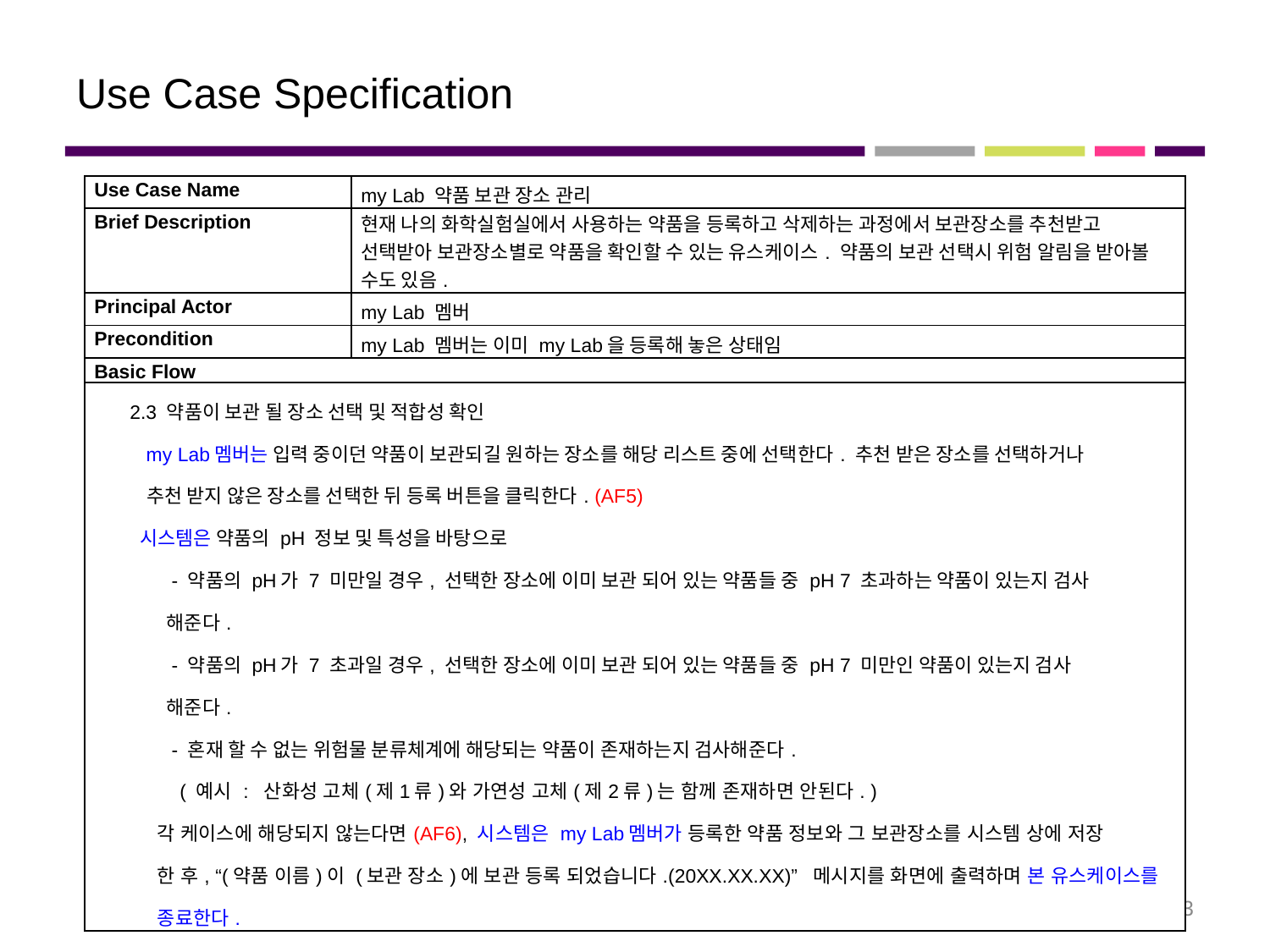

# Use Case Specification
| Use Case Name | my Lab 약품 보관 장소 관리 |
| --- | --- |
| Brief Description | 현재 나의 화학실험실에서 사용하는 약품을 등록하고 삭제하는 과정에서 보관장소를 추천받고 선택받아 보관장소별로 약품을 확인할 수 있는 유스케이스. 약품의 보관 선택시 위험 알림을 받아볼 수도 있음. |
| Principal Actor | my Lab 멤버 |
| Precondition | my Lab 멤버는 이미 my Lab을 등록해 놓은 상태임 |
| Basic Flow |  |
| 2.3 약품이 보관 될 장소 선택 및 적합성 확인 my Lab멤버는 입력 중이던 약품이 보관되길 원하는 장소를 해당 리스트 중에 선택한다. 추천 받은 장소를 선택하거나 추천 받지 않은 장소를 선택한 뒤 등록 버튼을 클릭한다. (AF5) 시스템은 약품의 pH 정보 및 특성을 바탕으로 - 약품의 pH가 7 미만일 경우, 선택한 장소에 이미 보관 되어 있는 약품들 중 pH 7 초과하는 약품이 있는지 검사 해준다. - 약품의 pH가 7 초과일 경우, 선택한 장소에 이미 보관 되어 있는 약품들 중 pH 7 미만인 약품이 있는지 검사 해준다. - 혼재 할 수 없는 위험물 분류체계에 해당되는 약품이 존재하는지 검사해준다. ( 예시 : 산화성 고체(제1류)와 가연성 고체(제2류)는 함께 존재하면 안된다. ) 각 케이스에 해당되지 않는다면(AF6), 시스템은 my Lab멤버가 등록한 약품 정보와 그 보관장소를 시스템 상에 저장 한 후, “(약품 이름)이 (보관 장소)에 보관 등록 되었습니다.(20XX.XX.XX)” 메시지를 화면에 출력하며 본 유스케이스를 종료한다. |  |
3